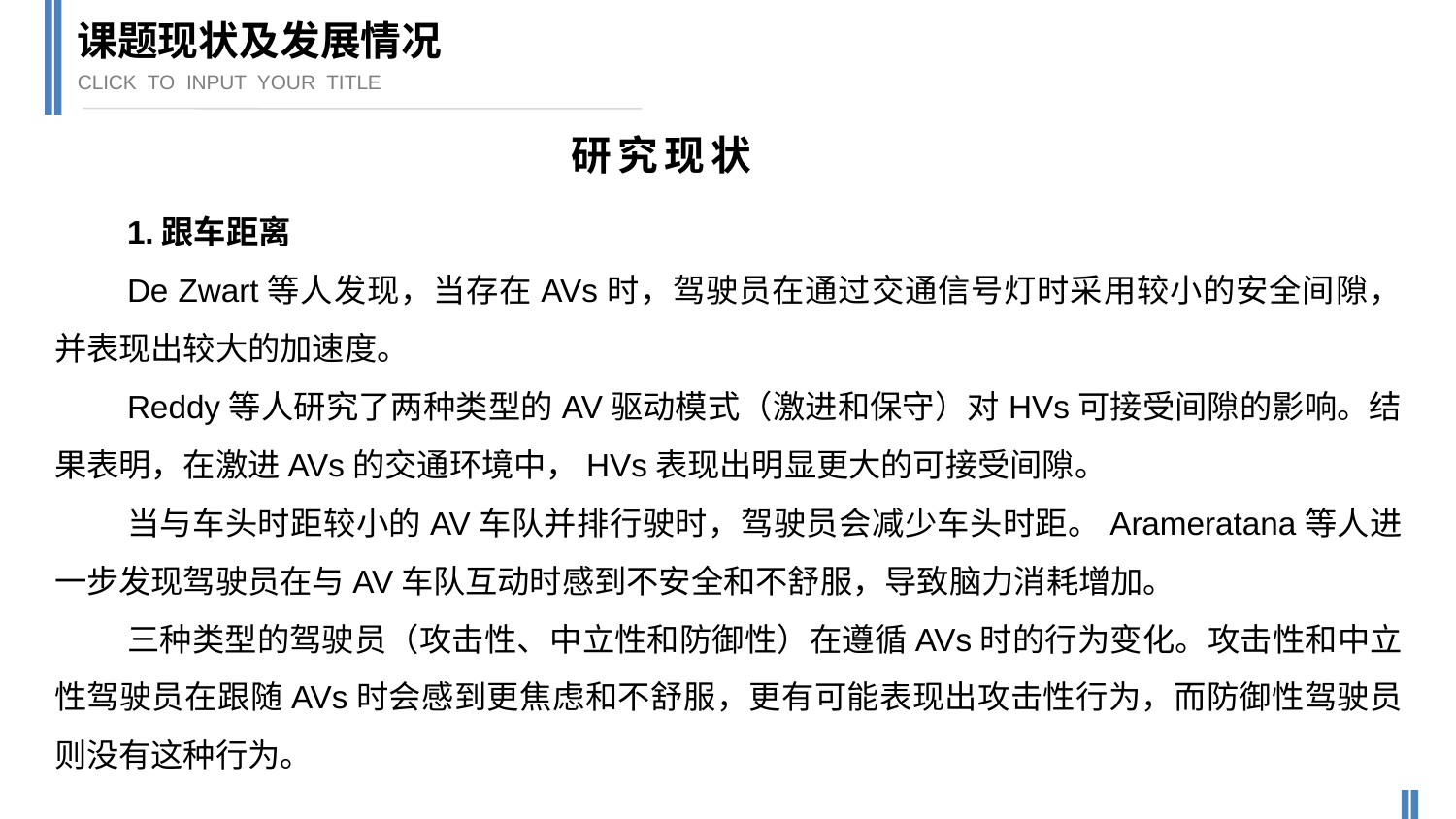

课题现状及发展情况
CLICK  TO  INPUT  YOUR  TITLE
研究现状
1.跟车距离
De Zwart等人发现，当存在AVs时，驾驶员在通过交通信号灯时采用较小的安全间隙，并表现出较大的加速度。
Reddy等人研究了两种类型的AV驱动模式（激进和保守）对HVs可接受间隙的影响。结果表明，在激进AVs的交通环境中，HVs表现出明显更大的可接受间隙。
当与车头时距较小的AV车队并排行驶时，驾驶员会减少车头时距。Arameratana等人进一步发现驾驶员在与AV车队互动时感到不安全和不舒服，导致脑力消耗增加。
三种类型的驾驶员（攻击性、中立性和防御性）在遵循AVs时的行为变化。攻击性和中立性驾驶员在跟随AVs时会感到更焦虑和不舒服，更有可能表现出攻击性行为，而防御性驾驶员则没有这种行为。